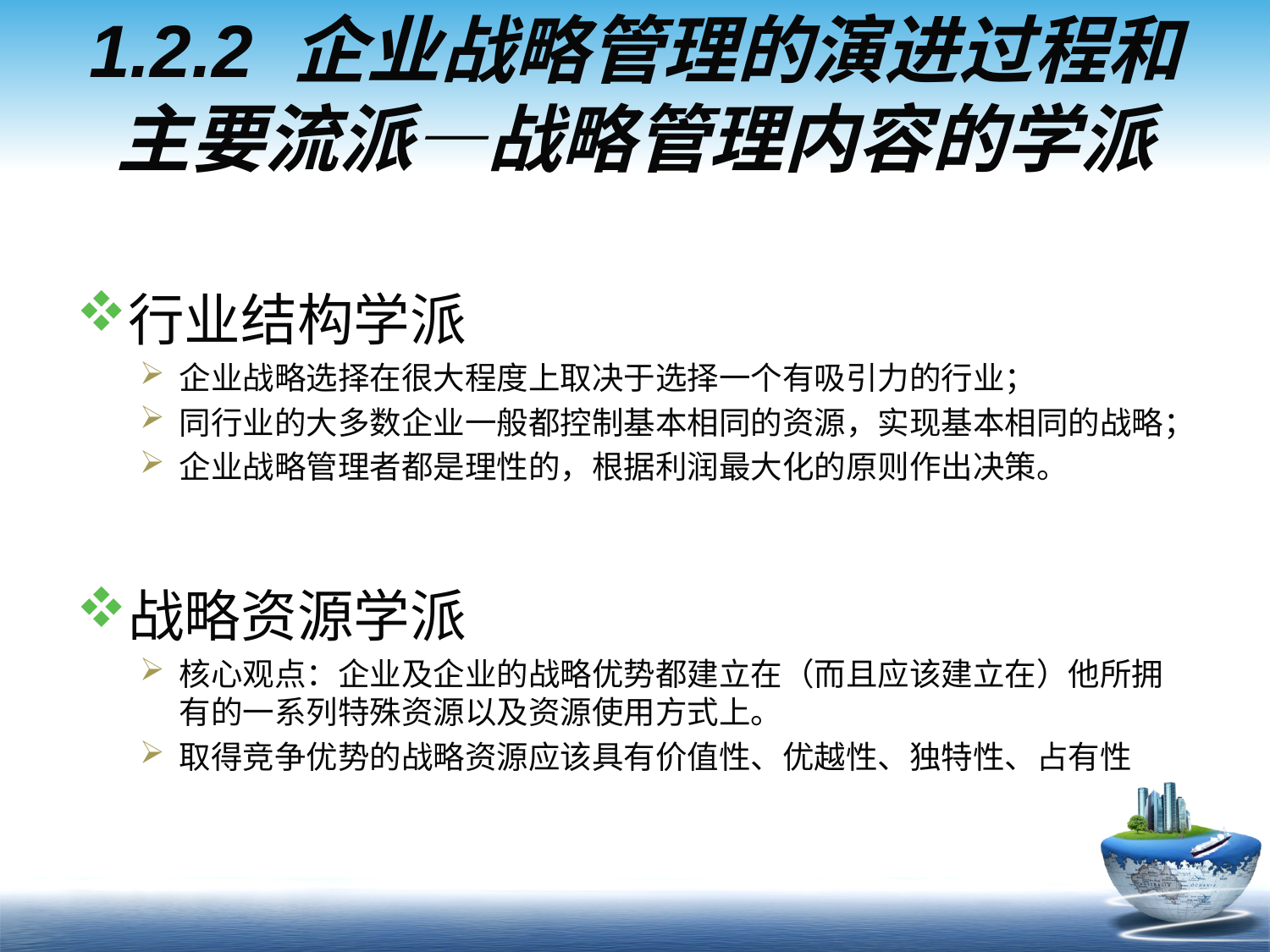

# 1.2.2 企业战略管理的演进过程和主要流派—战略管理内容的学派
行业结构学派
企业战略选择在很大程度上取决于选择一个有吸引力的行业；
同行业的大多数企业一般都控制基本相同的资源，实现基本相同的战略；
企业战略管理者都是理性的，根据利润最大化的原则作出决策。

战略资源学派
核心观点：企业及企业的战略优势都建立在（而且应该建立在）他所拥有的一系列特殊资源以及资源使用方式上。
取得竞争优势的战略资源应该具有价值性、优越性、独特性、占有性